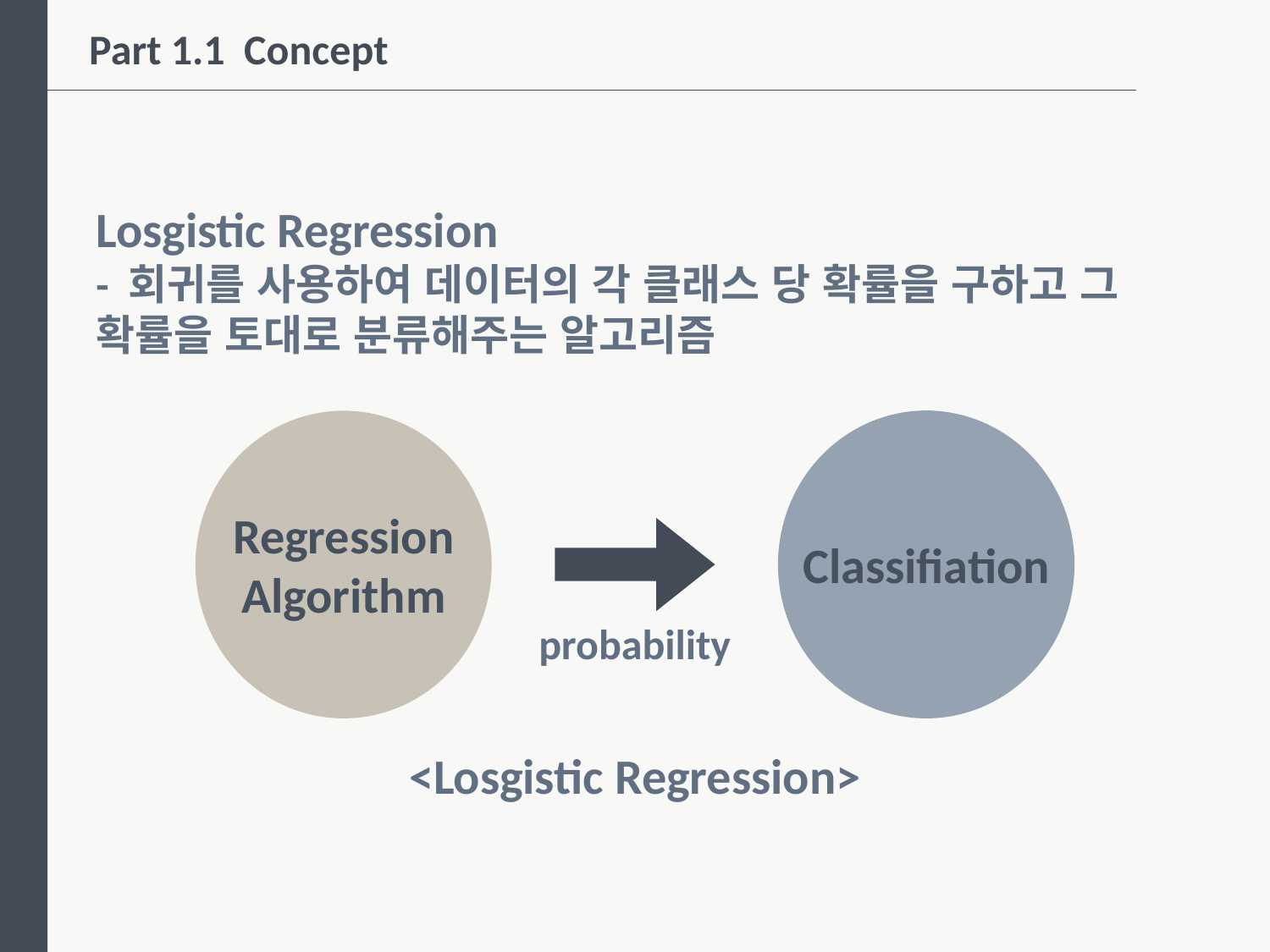

Part 1.1  Concept
Losgistic Regression
- 회귀를 사용하여 데이터의 각 클래스 당 확률을 구하고 그 확률을 토대로 분류해주는 알고리즘

Classifiation

Regression
Algorithm

probability
<Losgistic Regression>